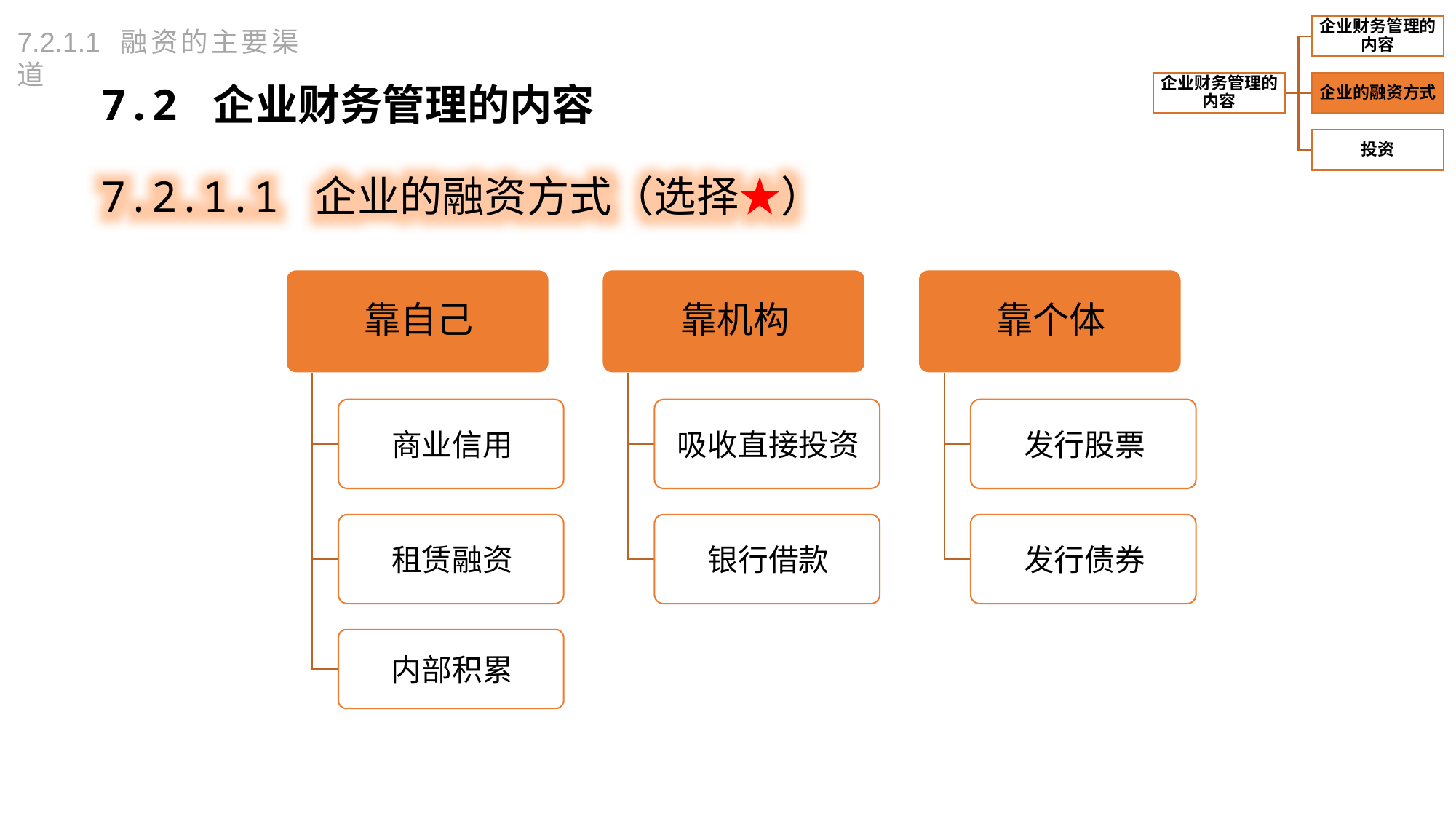

企业财务管理的内容
企业财务管理的内容
企业的融资方式
投资
7.2.1.1 融资的主要渠道
7.2 企业财务管理的内容
7.2.1.1 企业的融资方式（选择★）
靠自己
商业信用
租赁融资
内部积累
靠机构
吸收直接投资
银行借款
靠个体
发行股票
发行债券